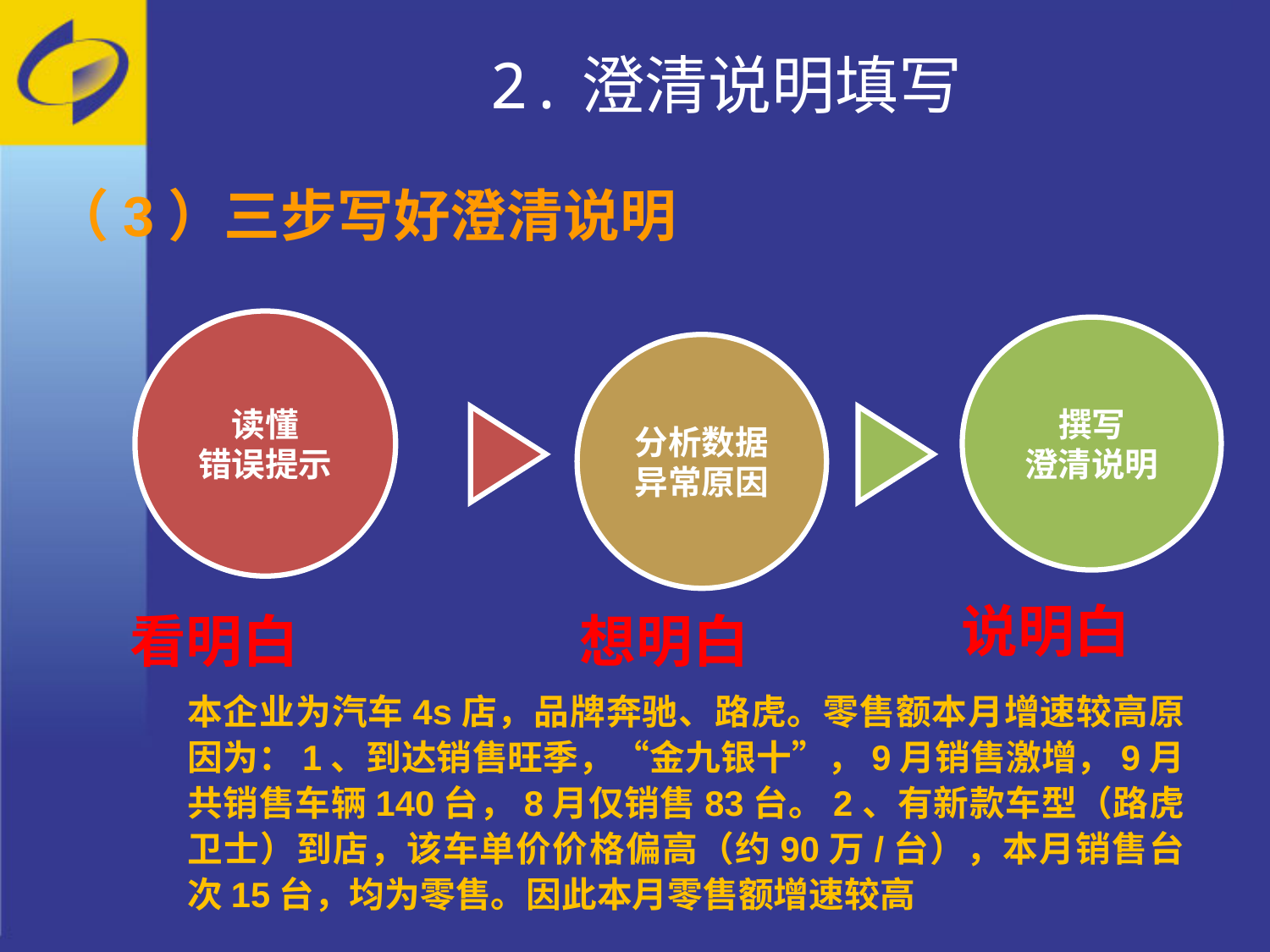

2.澄清说明填写
（3）三步写好澄清说明

读懂
错误提示
撰写
澄清说明
分析数据异常原因

说明白
想明白
看明白
本企业为汽车4s店，品牌奔驰、路虎。零售额本月增速较高原因为：1、到达销售旺季，“金九银十”，9月销售激增，9月共销售车辆140台，8月仅销售83台。2、有新款车型（路虎卫士）到店，该车单价价格偏高（约90万/台），本月销售台次15台，均为零售。因此本月零售额增速较高